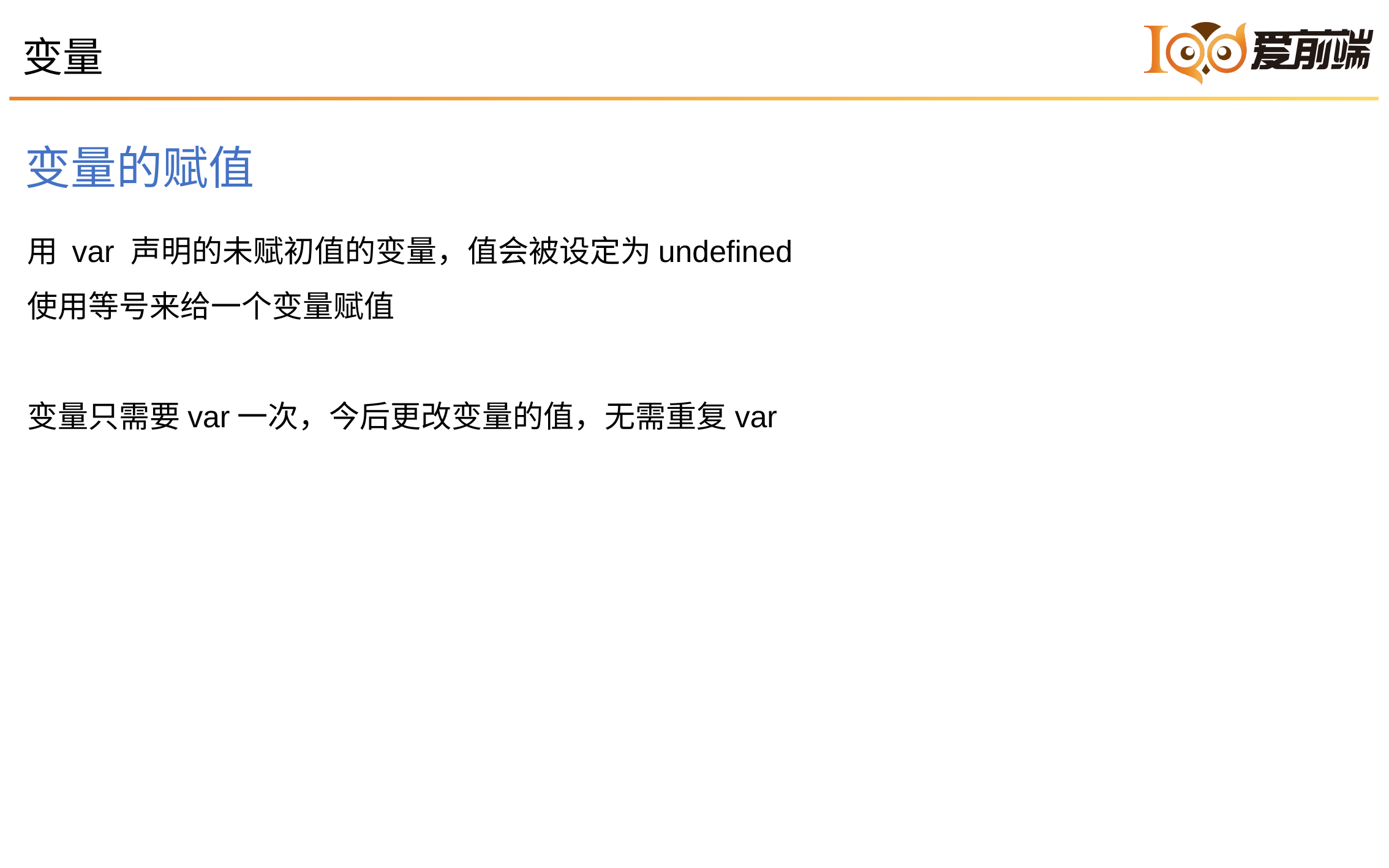

1
变量

变量的赋值
用 var 声明的未赋初值的变量，值会被设定为undefined
使用等号来给一个变量赋值

变量只需要var一次，今后更改变量的值，无需重复var